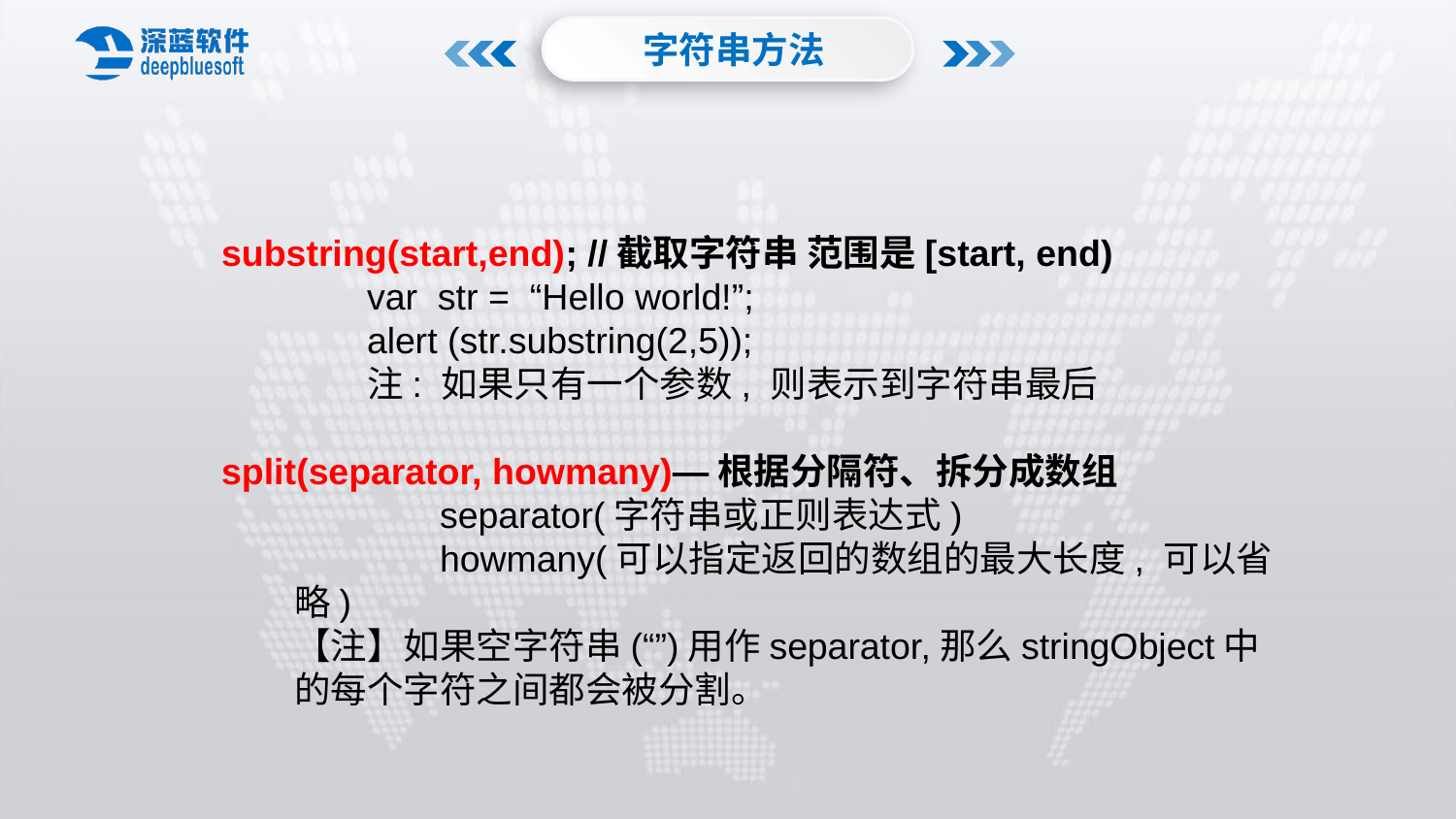

字符串方法

substring(start,end); //截取字符串 范围是[start, end)
	var  str =  “Hello world!”;
	alert (str.substring(2,5));
	注: 如果只有一个参数, 则表示到字符串最后
split(separator, howmany)—根据分隔符、拆分成数组
	separator(字符串或正则表达式)
	howmany(可以指定返回的数组的最大长度, 可以省略)
【注】如果空字符串(“”)用作separator,那么stringObject中的每个字符之间都会被分割。